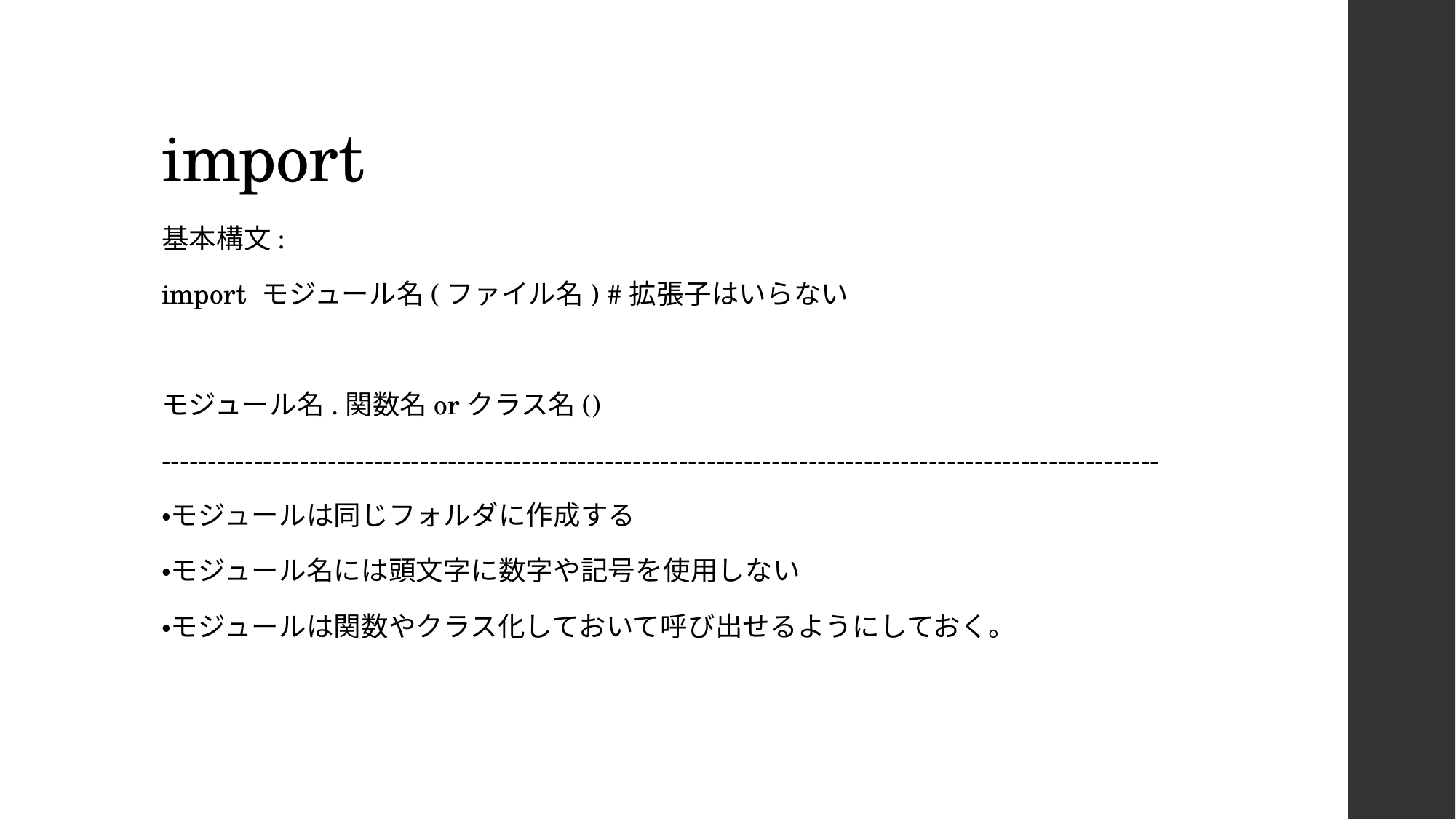

# import
基本構文:
import モジュール名(ファイル名) #拡張子はいらない

モジュール名.関数名orクラス名()
------------------------------------------------------------------------------------------------------------
・モジュールは同じフォルダに作成する
・モジュール名には頭文字に数字や記号を使用しない
・モジュールは関数やクラス化しておいて呼び出せるようにしておく。